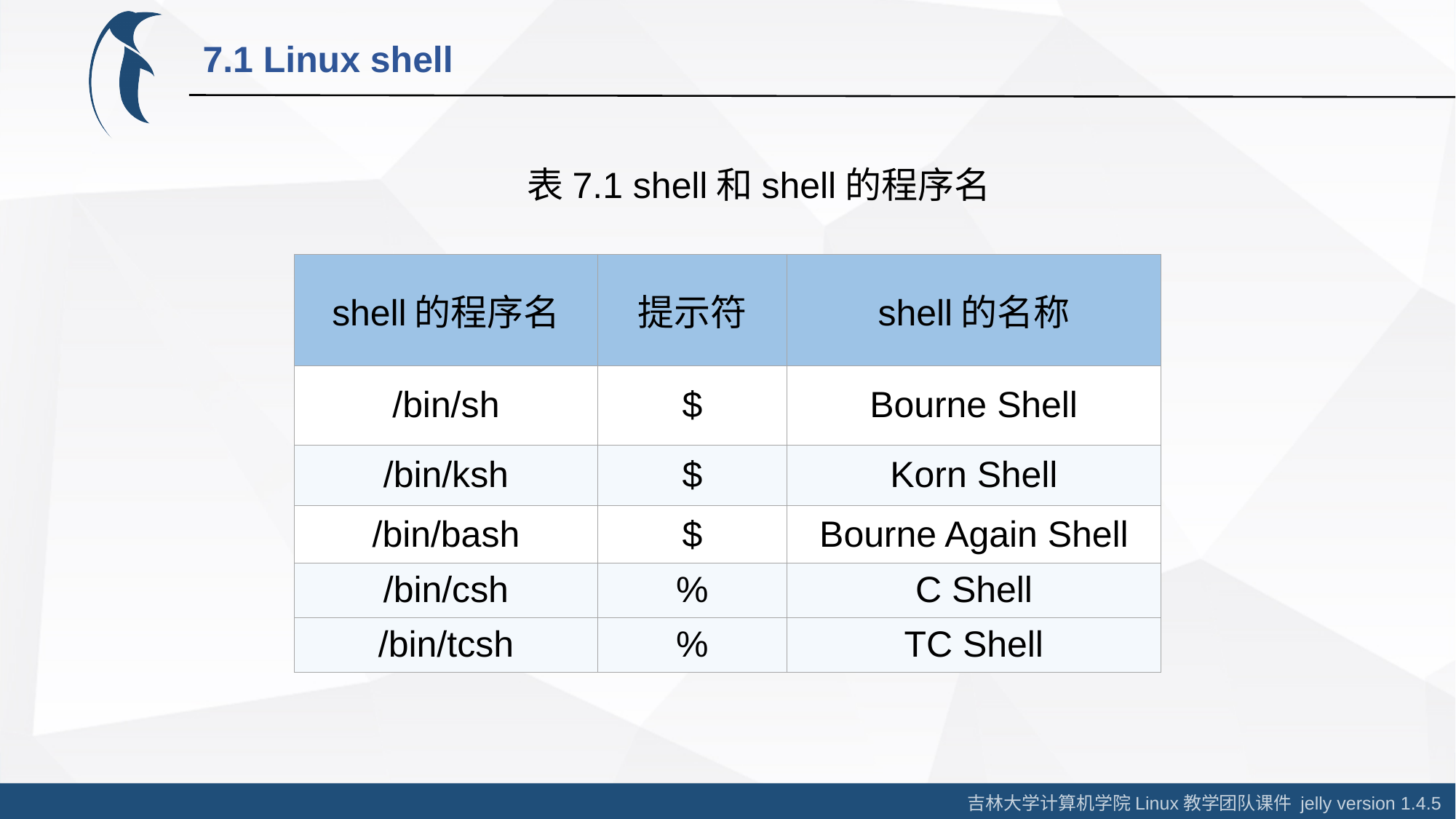

7.1 Linux shell
表7.1 shell和shell的程序名
| shell的程序名 | 提示符 | shell的名称 |
| --- | --- | --- |
| /bin/sh | $ | Bourne Shell |
| /bin/ksh | $ | Korn Shell |
| /bin/bash | $ | Bourne Again Shell |
| /bin/csh | % | C Shell |
| /bin/tcsh | % | TC Shell |